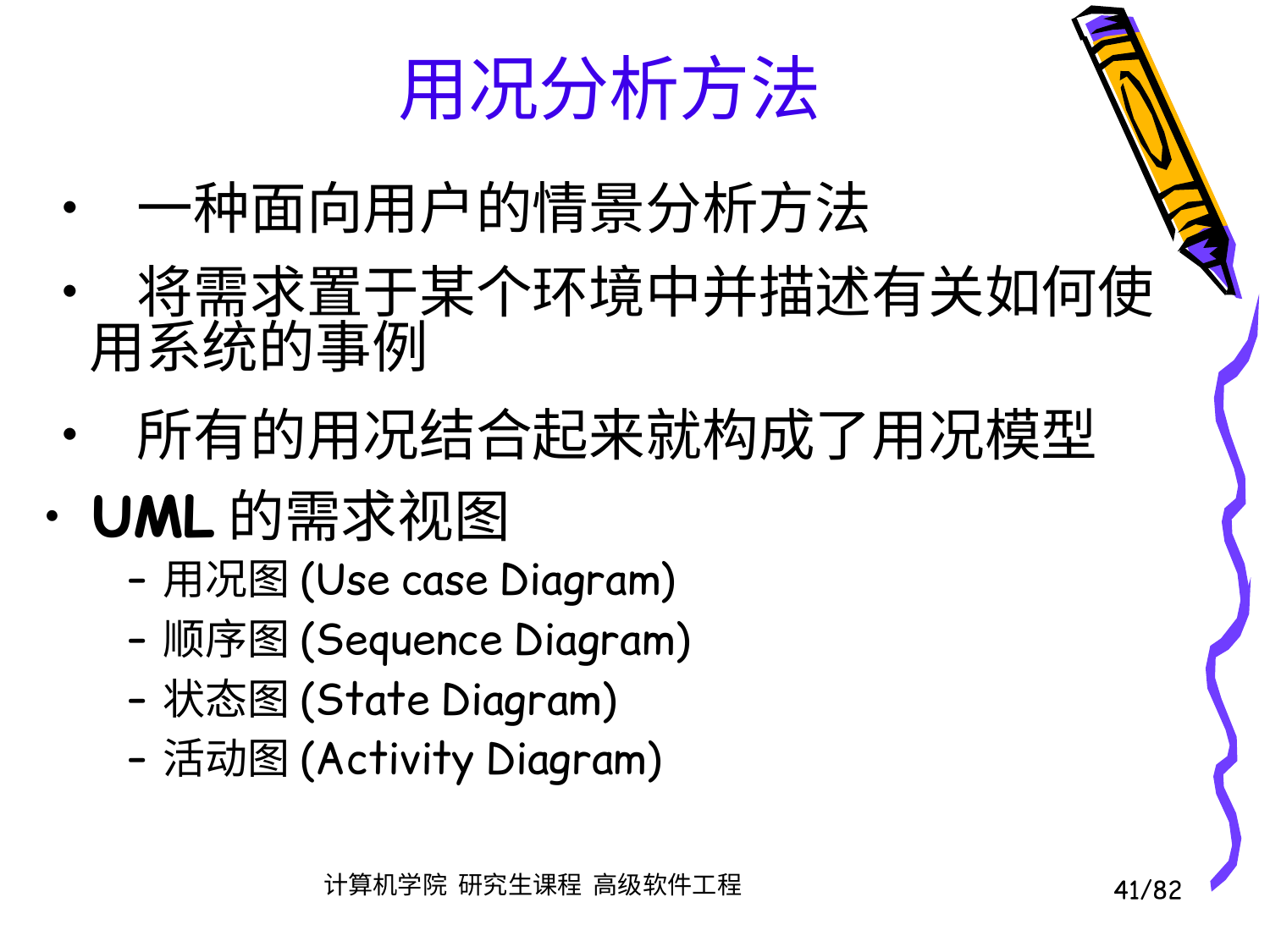

用况分析方法

•  一种面向用户的情景分析方法
•  将需求置于某个环境中并描述有关如何使
	用系统的事例
•  所有的用况结合起来就构成了用况模型
•  UML的需求视图

–
–
–
–
用况图(Use case Diagram)
顺序图(Sequence Diagram)
状态图(State Diagram)
活动图(Activity Diagram)

41/82
计算机学院  研究生课程  高级软件工程